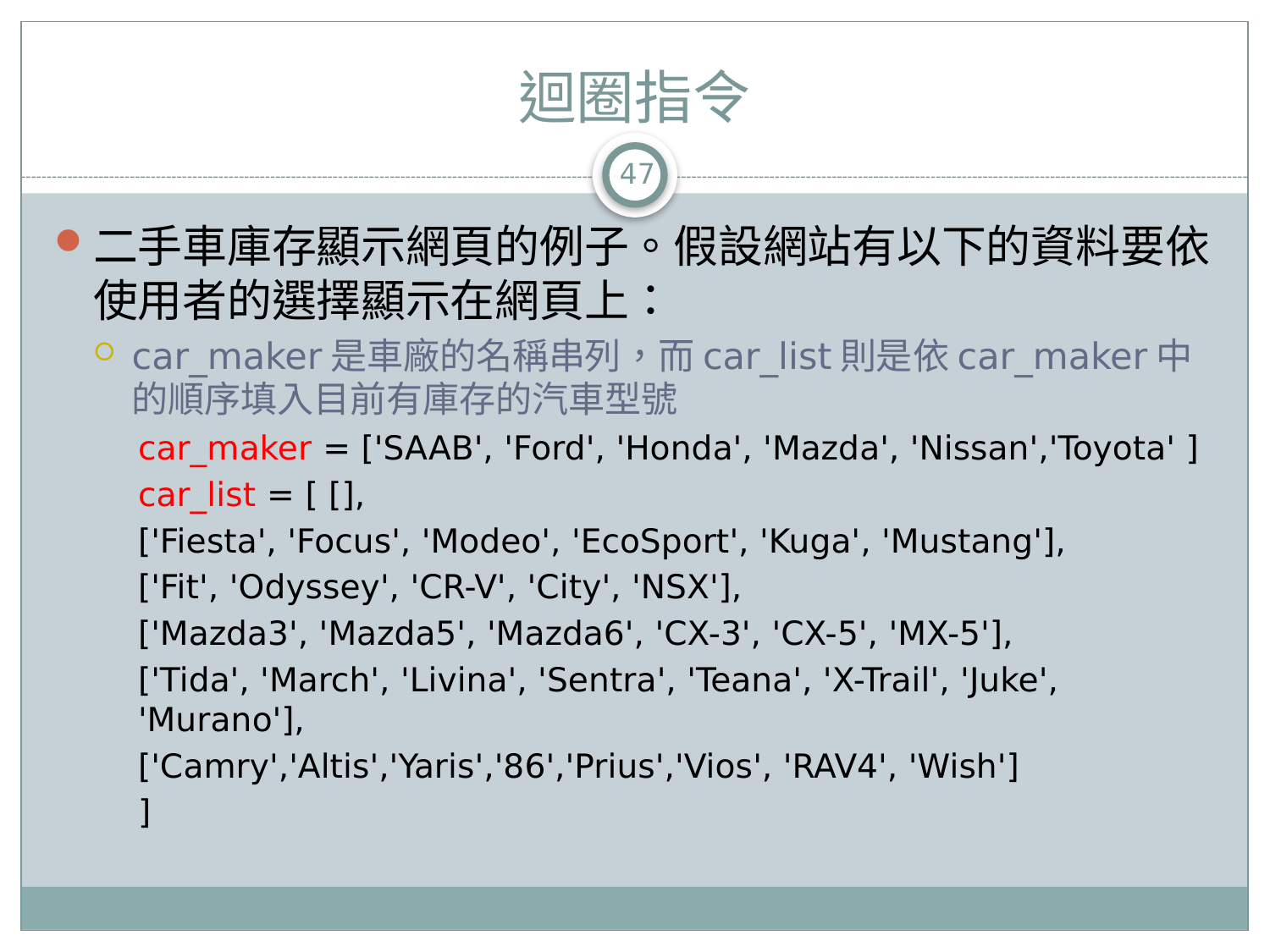

# 迴圈指令
47
二手車庫存顯示網頁的例子。假設網站有以下的資料要依使用者的選擇顯示在網頁上：
car_maker是車廠的名稱串列，而car_list則是依car_maker中的順序填入目前有庫存的汽車型號
car_maker = ['SAAB', 'Ford', 'Honda', 'Mazda', 'Nissan','Toyota' ]
car_list = [ [],
	['Fiesta', 'Focus', 'Modeo', 'EcoSport', 'Kuga', 'Mustang'],
		['Fit', 'Odyssey', 'CR-V', 'City', 'NSX'],
		['Mazda3', 'Mazda5', 'Mazda6', 'CX-3', 'CX-5', 'MX-5'],
	['Tida', 'March', 'Livina', 'Sentra', 'Teana', 'X-Trail', 'Juke', 'Murano'],
		['Camry','Altis','Yaris','86','Prius','Vios', 'RAV4', 'Wish']
]